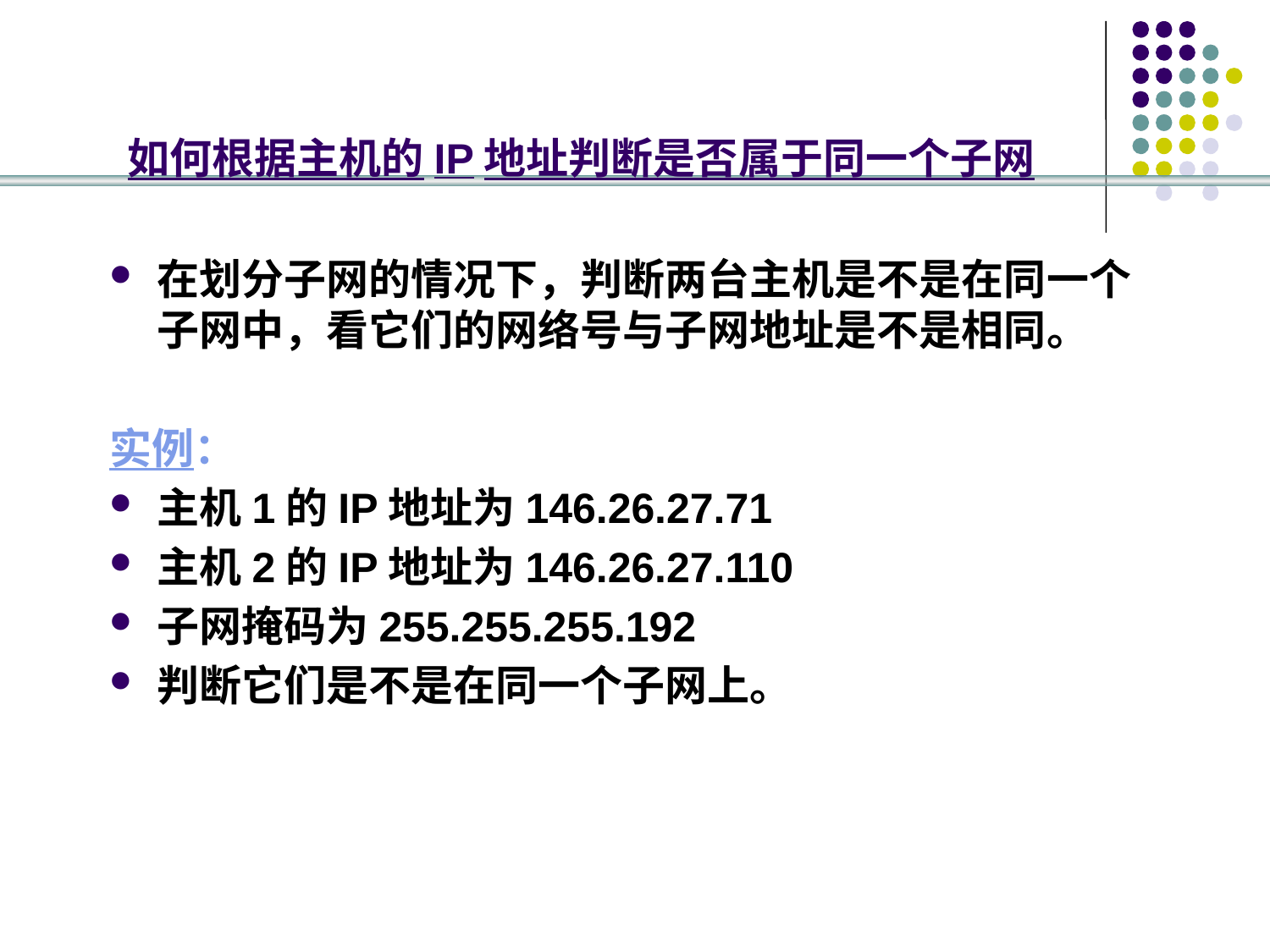

# 如何根据主机的IP地址判断是否属于同一个子网
在划分子网的情况下，判断两台主机是不是在同一个子网中，看它们的网络号与子网地址是不是相同。

实例：
主机1的IP地址为146.26.27.71
主机2的IP地址为146.26.27.110
子网掩码为255.255.255.192
判断它们是不是在同一个子网上。